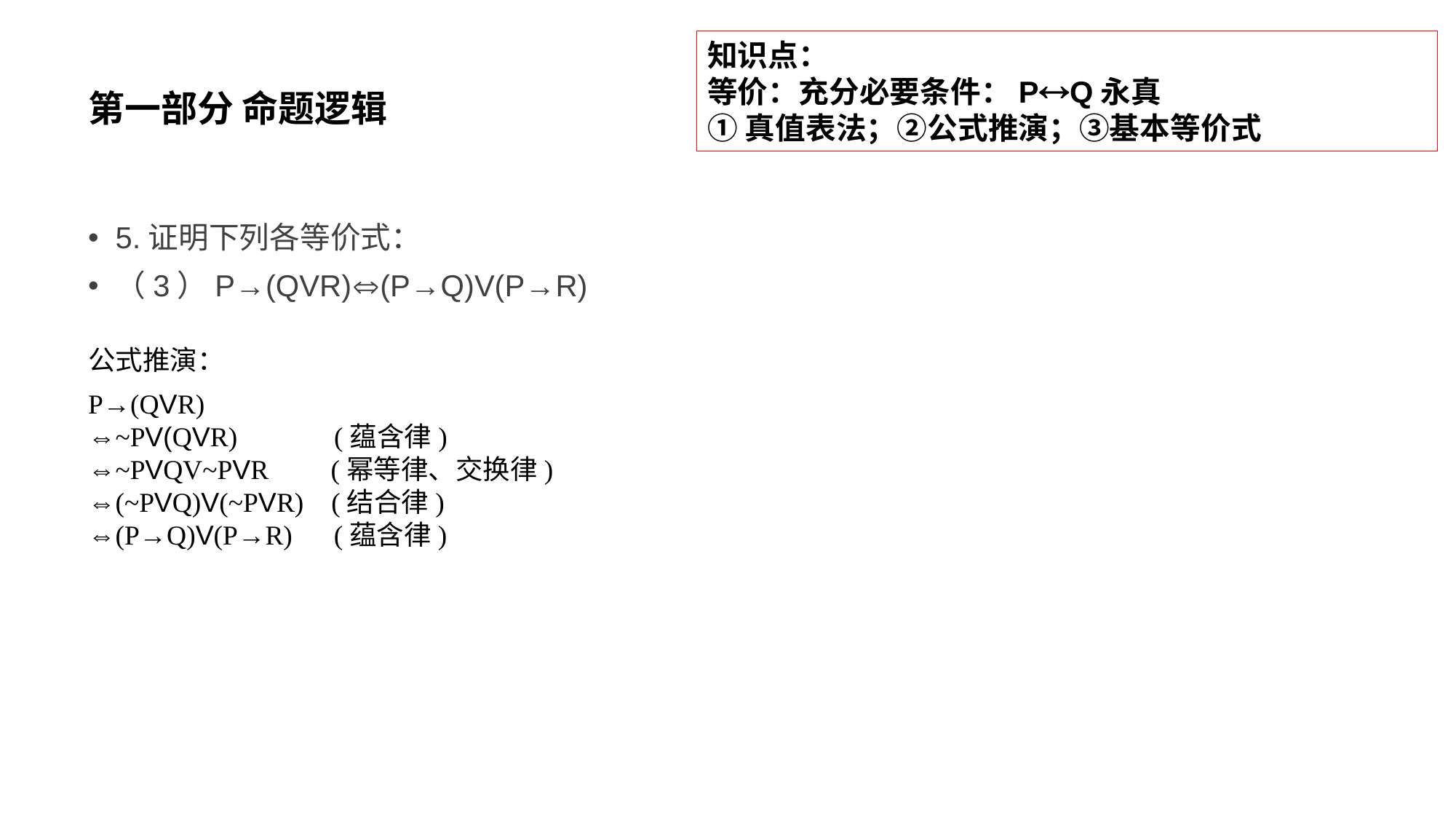

# 第一部分 命题逻辑
知识点：
等价：充分必要条件：P↔Q永真
①真值表法；②公式推演；③基本等价式
5.证明下列各等价式：
（3）P→(QVR)⇔(P→Q)V(P→R)
公式推演：
P→(QVR)
⇔~PV(QVR)              (蕴含律)
⇔~PVQV~PVR         (幂等律、交换律)
⇔(~PVQ)V(~PVR)    (结合律)
⇔(P→Q)V(P→R)      (蕴含律)